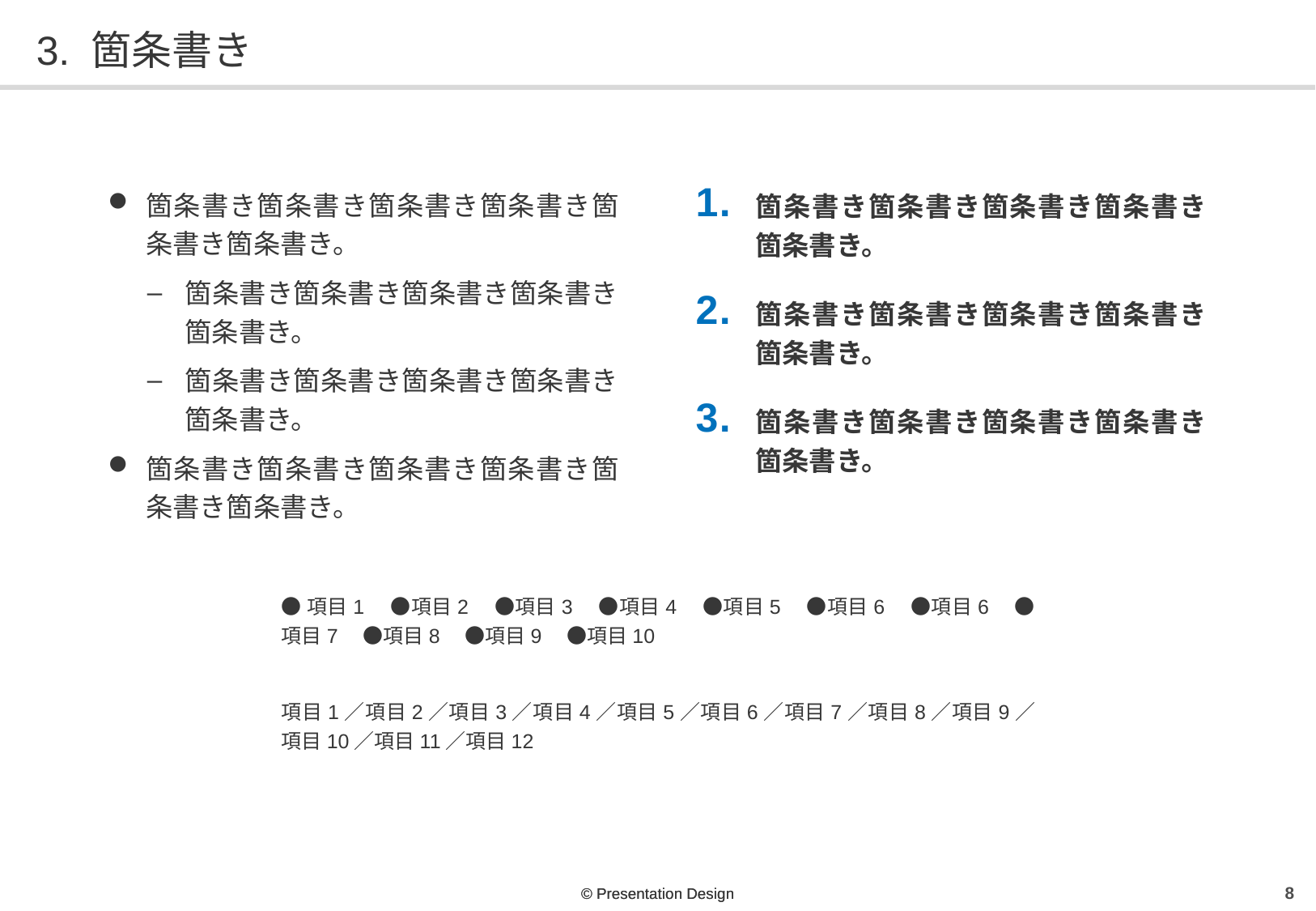

# 3. 箇条書き
箇条書き箇条書き箇条書き箇条書き箇条書き箇条書き。
箇条書き箇条書き箇条書き箇条書き箇条書き。
箇条書き箇条書き箇条書き箇条書き箇条書き。
箇条書き箇条書き箇条書き箇条書き箇条書き箇条書き。
箇条書き箇条書き箇条書き箇条書き箇条書き。
箇条書き箇条書き箇条書き箇条書き箇条書き。
箇条書き箇条書き箇条書き箇条書き箇条書き。
●項目1　●項目2　●項目3　●項目4　●項目5　●項目6　●項目6　●項目7　●項目8　●項目9　●項目10
項目1／項目2／項目3／項目4／項目5／項目6／項目7／項目8／項目9／項目10／項目11／項目12
8